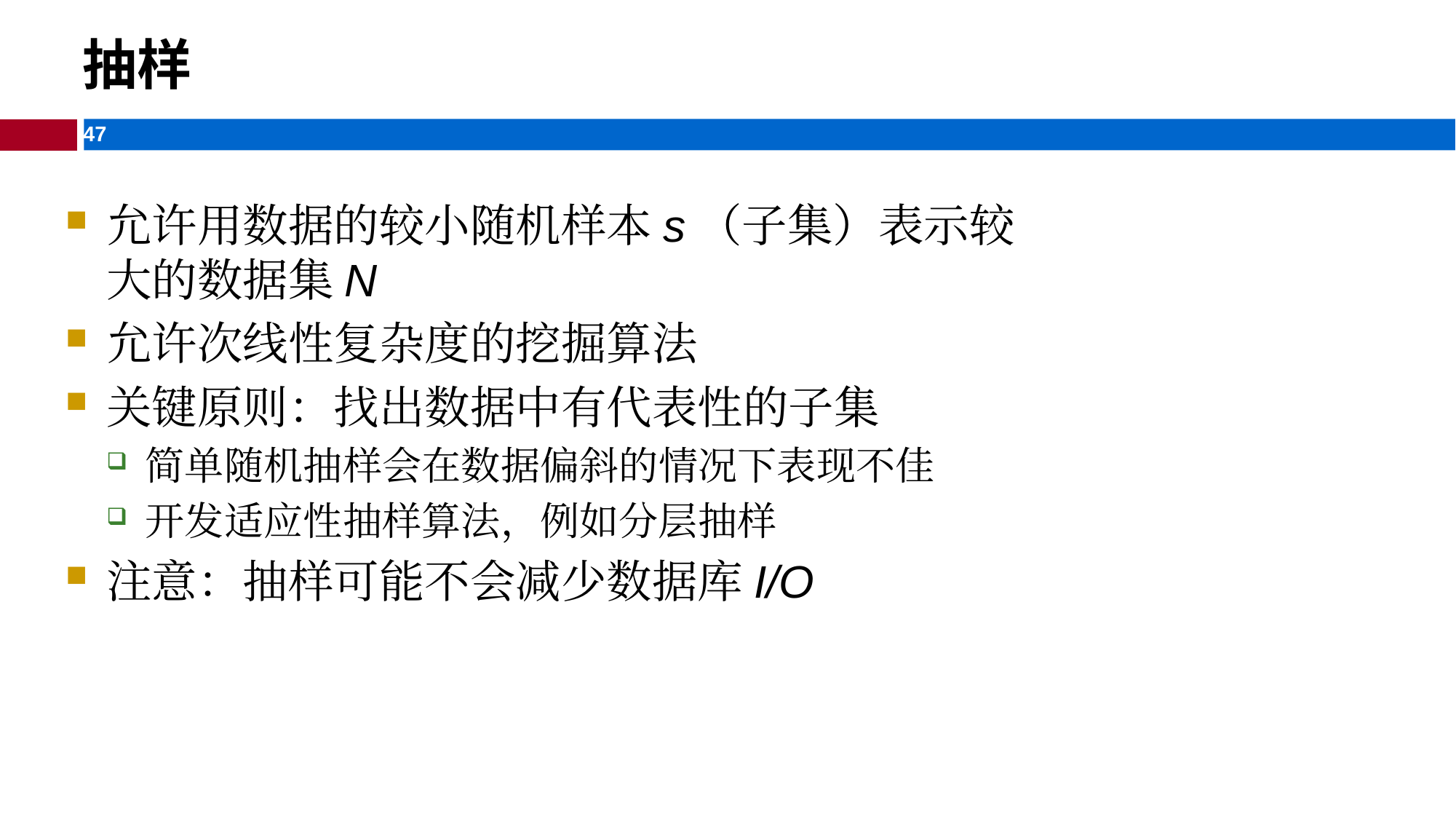

抽样
允许用数据的较小随机样本s（子集）表示较大的数据集N
允许次线性复杂度的挖掘算法
关键原则：找出数据中有代表性的子集
简单随机抽样会在数据偏斜的情况下表现不佳
开发适应性抽样算法，例如分层抽样
注意：抽样可能不会减少数据库I/O